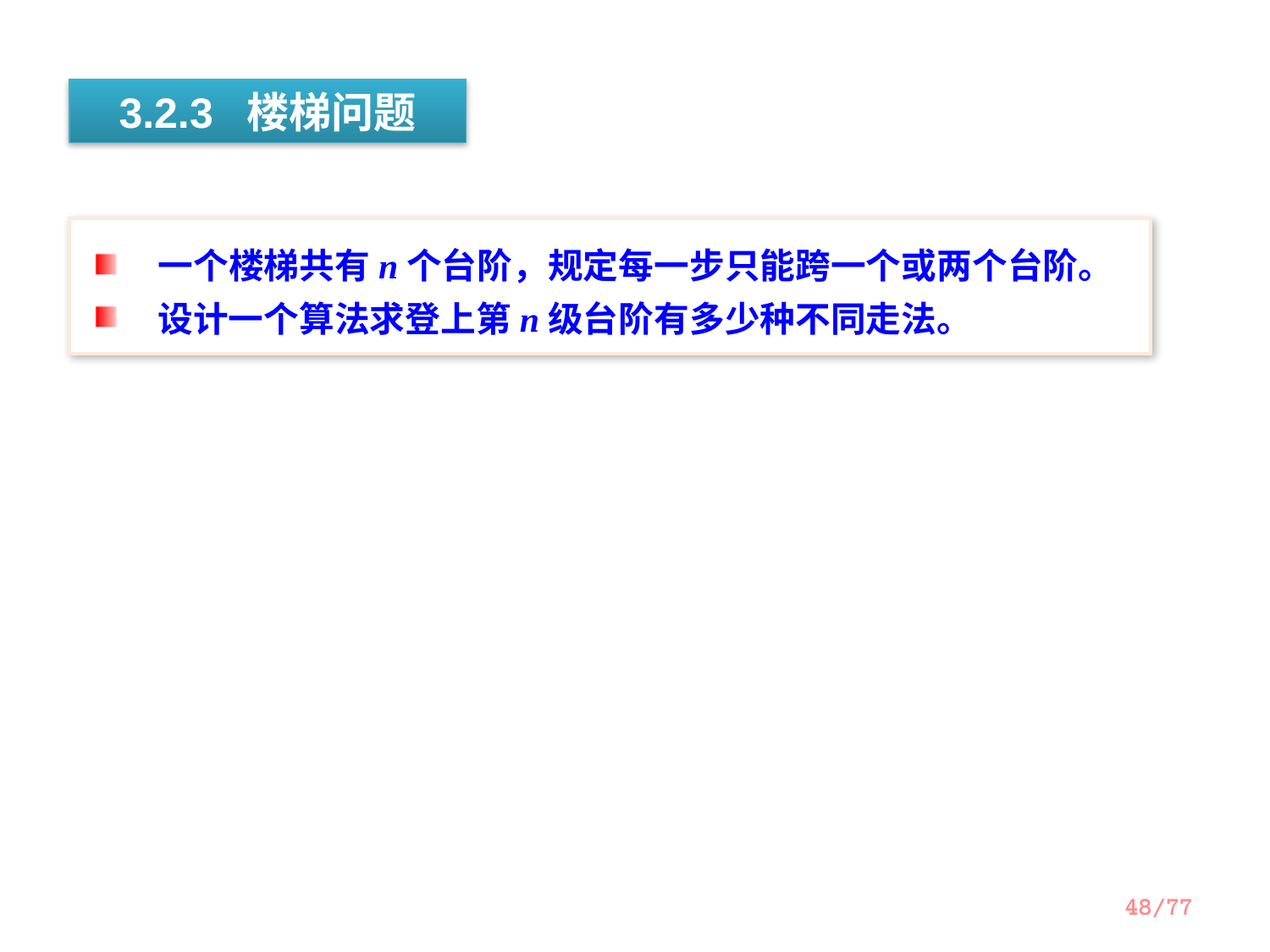

3.2.3  楼梯问题
一个楼梯共有n个台阶，规定每一步只能跨一个或两个台阶。
设计一个算法求登上第n级台阶有多少种不同走法。
48/77